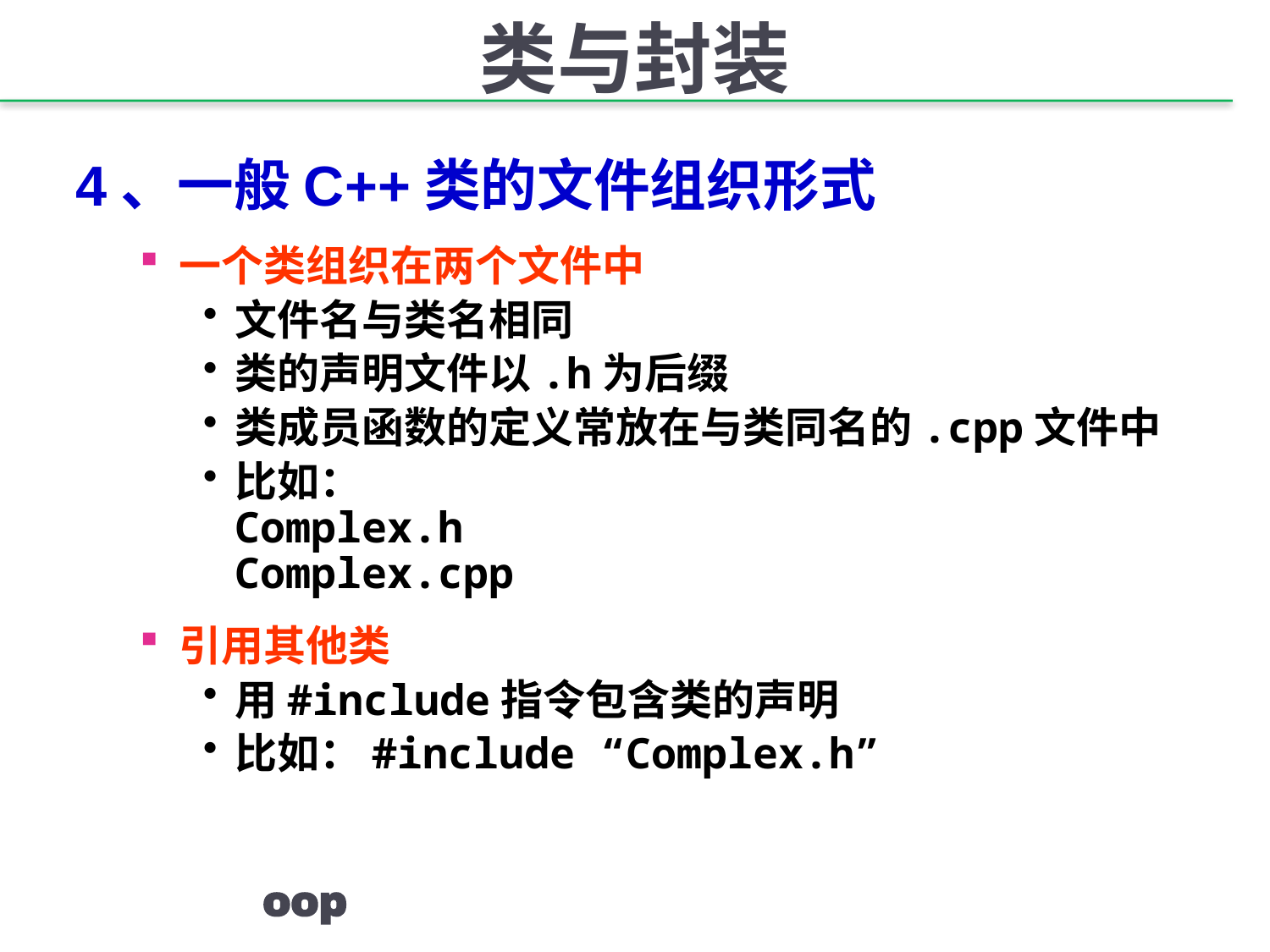

# 类与封装
4、一般C++类的文件组织形式

一个类组织在两个文件中
文件名与类名相同
类的声明文件以.h为后缀
类成员函数的定义常放在与类同名的.cpp文件中
比如：
Complex.h
Complex.cpp

引用其他类
用#include指令包含类的声明
比如：#include “Complex.h”
oop